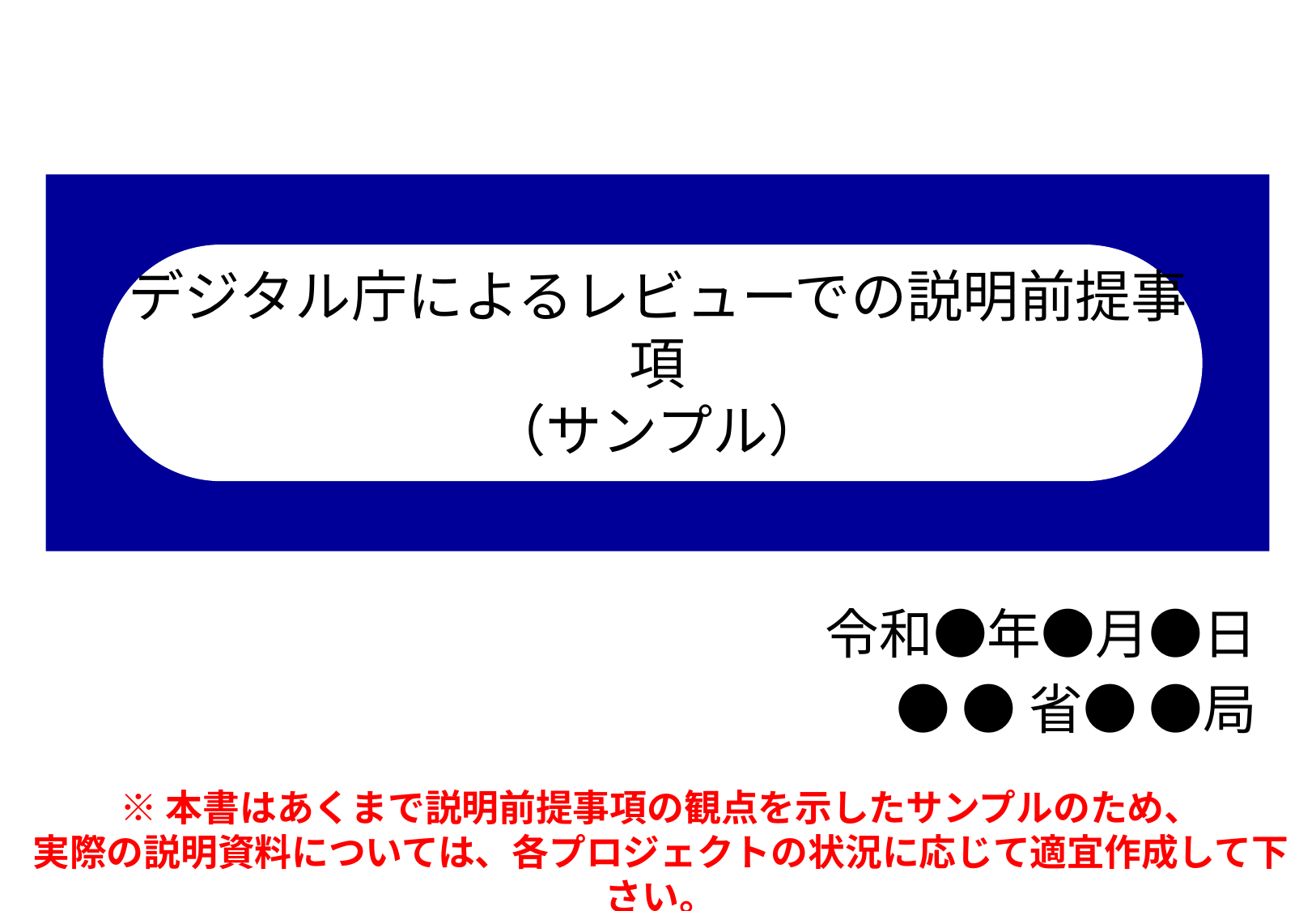

# デジタル庁によるレビューでの説明前提事項 （サンプル）
令和●年●月●日
● ●省● ●局
※本書はあくまで説明前提事項の観点を示したサンプルのため、
実際の説明資料については、各プロジェクトの状況に応じて適宜作成して下さい。